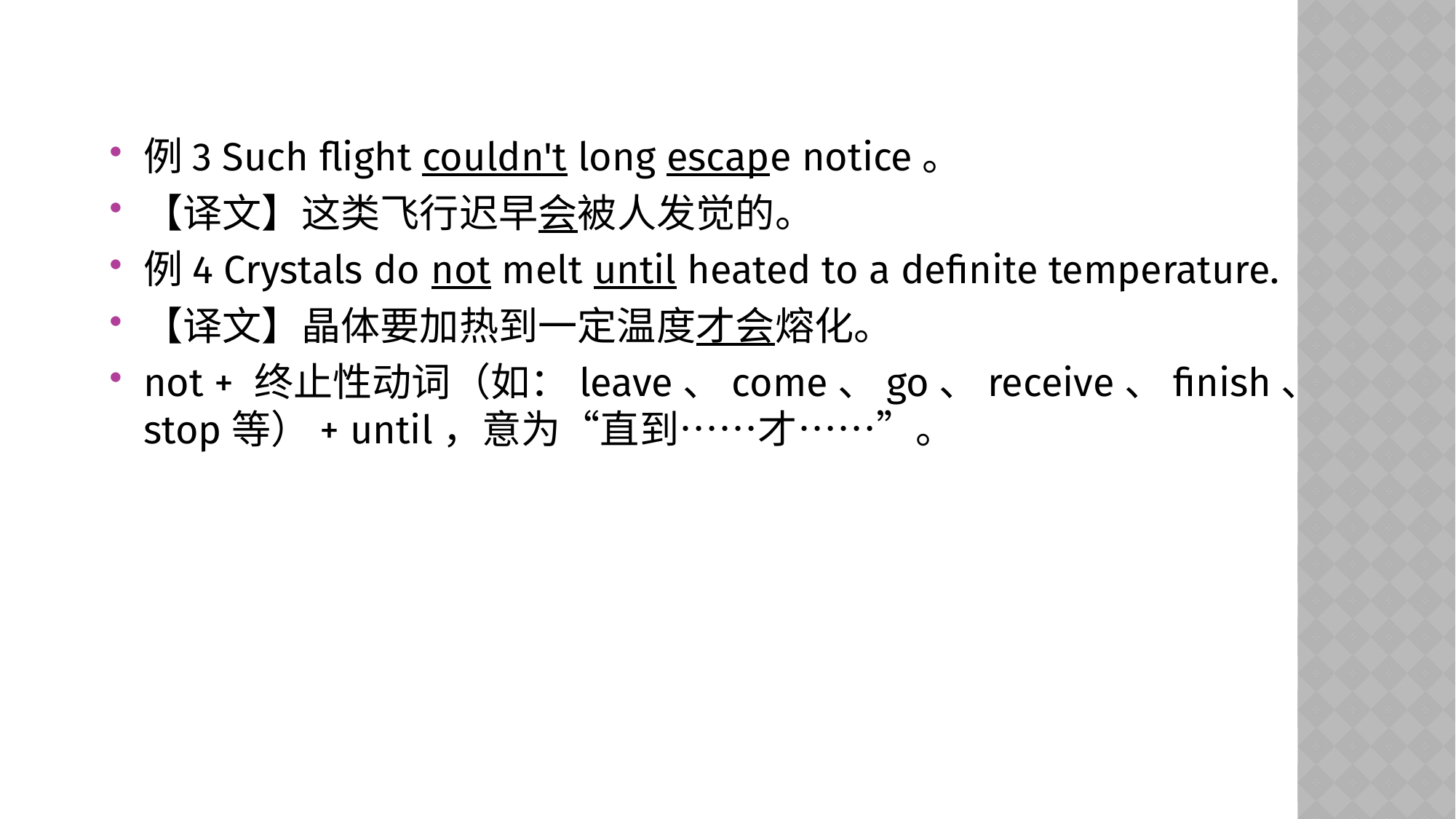

例3 Such flight couldn't long escape notice。
【译文】这类飞行迟早会被人发觉的。
例4 Crystals do not melt until heated to a definite temperature.
【译文】晶体要加热到一定温度才会熔化。
not + 终止性动词（如：leave、come、go、receive、finish、stop等）+ until，意为“直到……才……”。